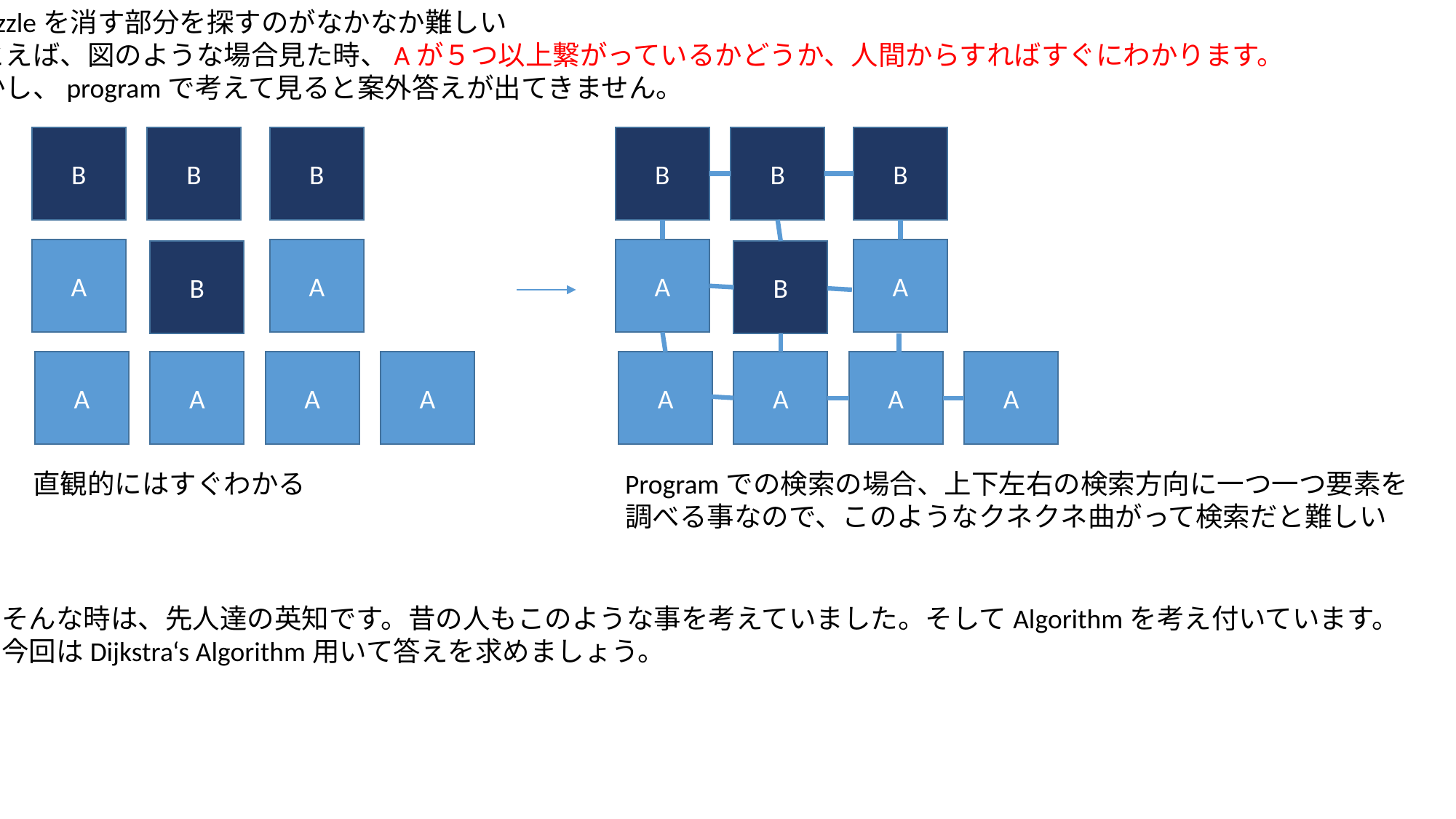

・Puzzleを消す部分を探すのがなかなか難しい
たとえば、図のような場合見た時、Aが５つ以上繋がっているかどうか、人間からすればすぐにわかります。
しかし、programで考えて見ると案外答えが出てきません。
B
B
B
B
B
B
A
A
A
A
B
B
A
A
A
A
A
A
A
A
直観的にはすぐわかる
Programでの検索の場合、上下左右の検索方向に一つ一つ要素を
調べる事なので、このようなクネクネ曲がって検索だと難しい
そんな時は、先人達の英知です。昔の人もこのような事を考えていました。そしてAlgorithmを考え付いています。
今回はDijkstra‘s Algorithm用いて答えを求めましょう。